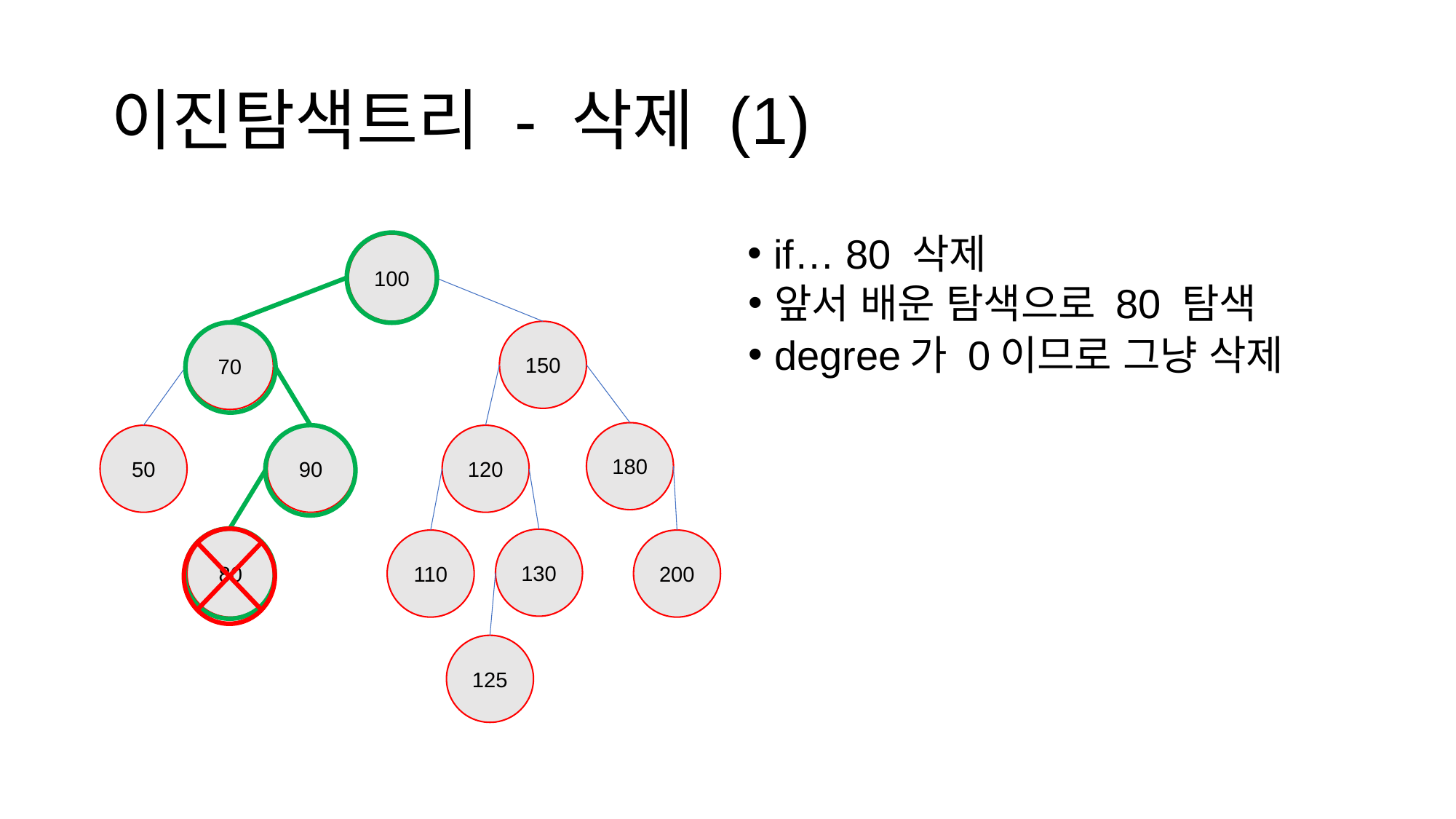

# 이진탐색트리 - 삭제 (1)
if… 80 삭제

100
앞서 배운 탐색으로 80 탐색
150

70
degree가 0이므로 그냥 삭제
180

90
120
50

130
80
110
200
125